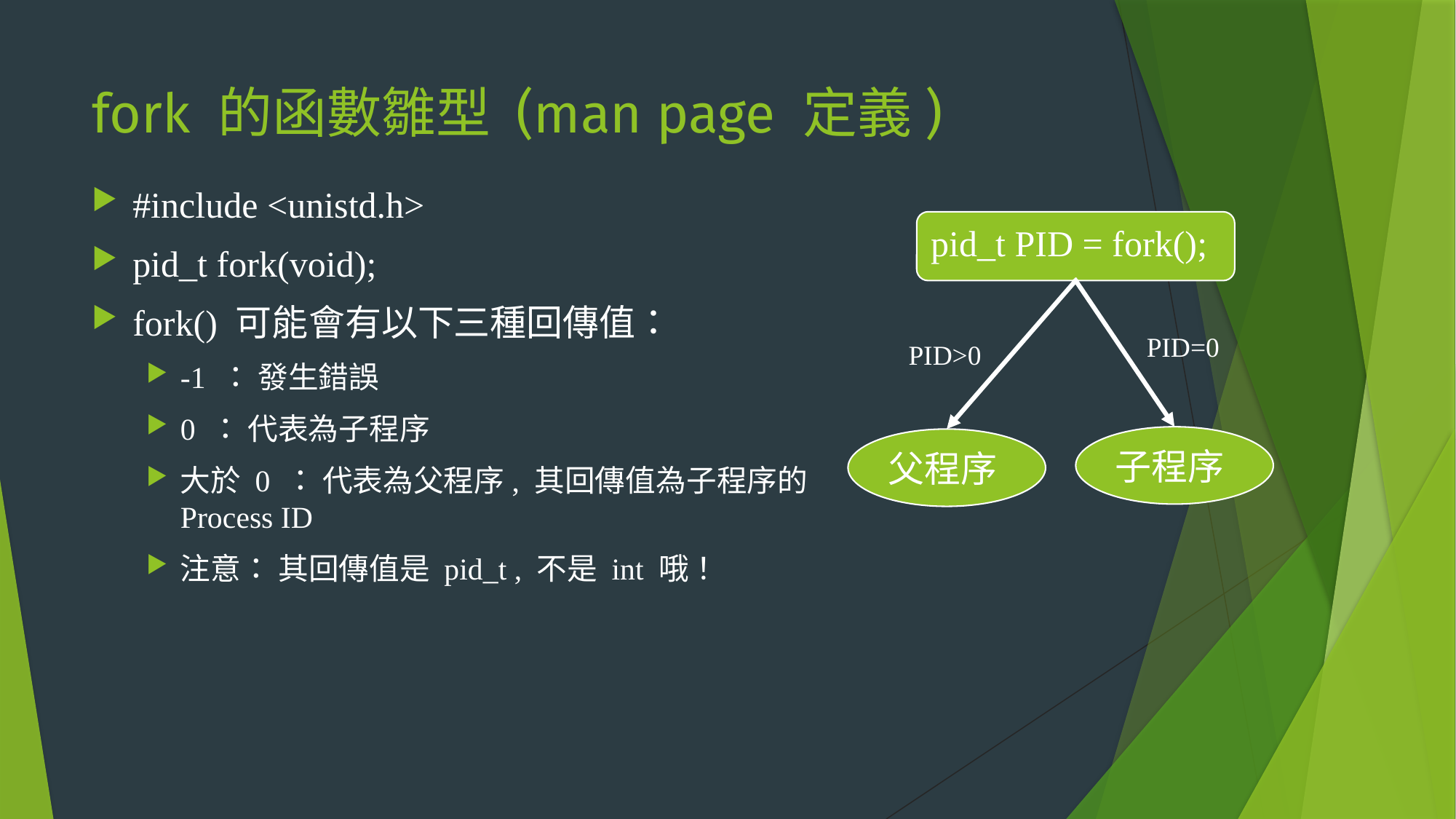

# fork 的函數雛型 (man page 定義)
#include <unistd.h>
pid_t fork(void);
fork() 可能會有以下三種回傳值：
-1 ： 發生錯誤
0 ： 代表為子程序
大於 0 ： 代表為父程序, 其回傳值為子程序的 Process ID
注意： 其回傳值是 pid_t , 不是 int 哦！
pid_t PID = fork();
PID=0
PID>0
子程序
父程序